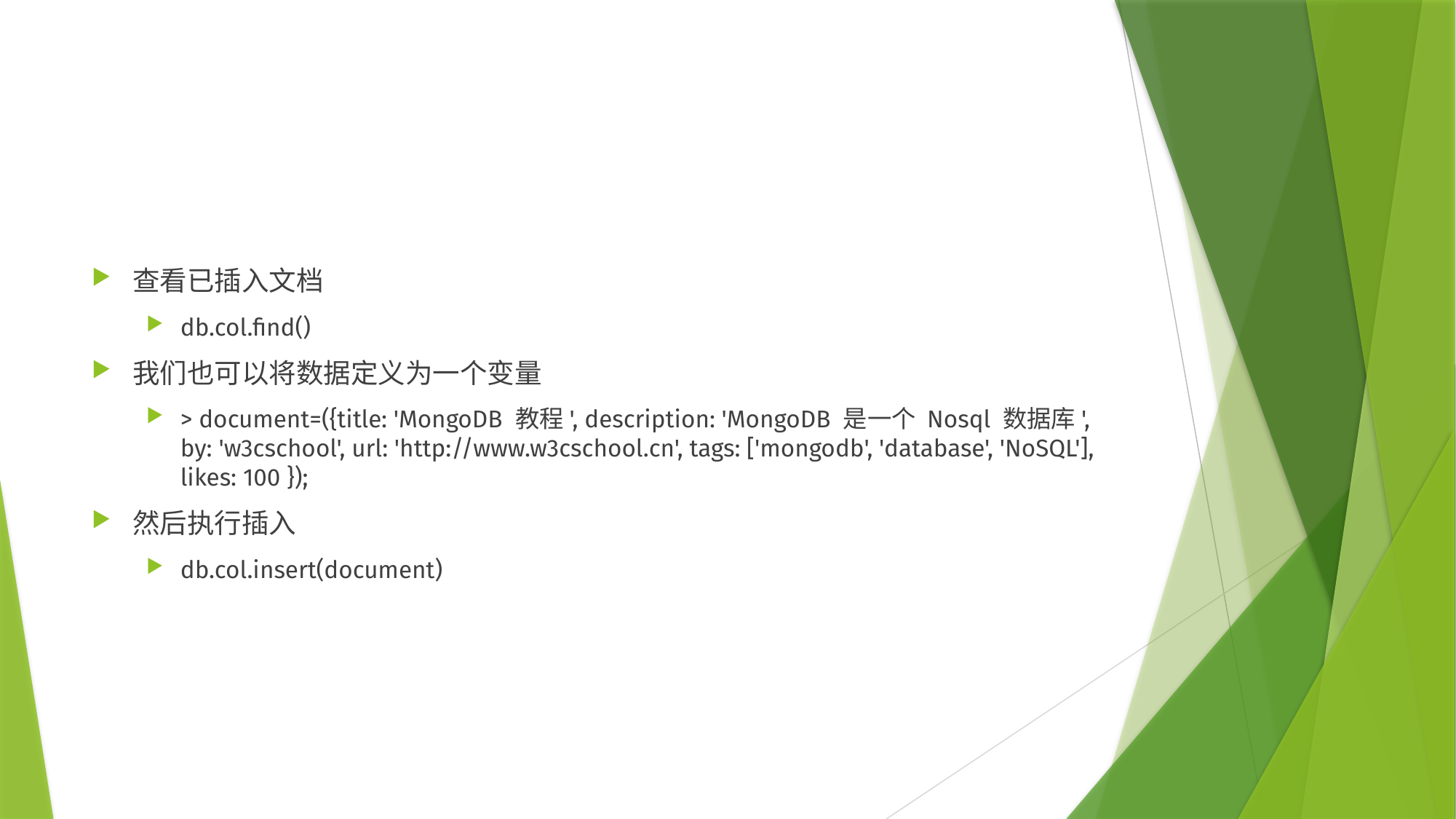

#
查看已插入文档
db.col.find()
我们也可以将数据定义为一个变量
> document=({title: 'MongoDB 教程', description: 'MongoDB 是一个 Nosql 数据库', by: 'w3cschool', url: 'http://www.w3cschool.cn', tags: ['mongodb', 'database', 'NoSQL'], likes: 100 });
然后执行插入
db.col.insert(document)